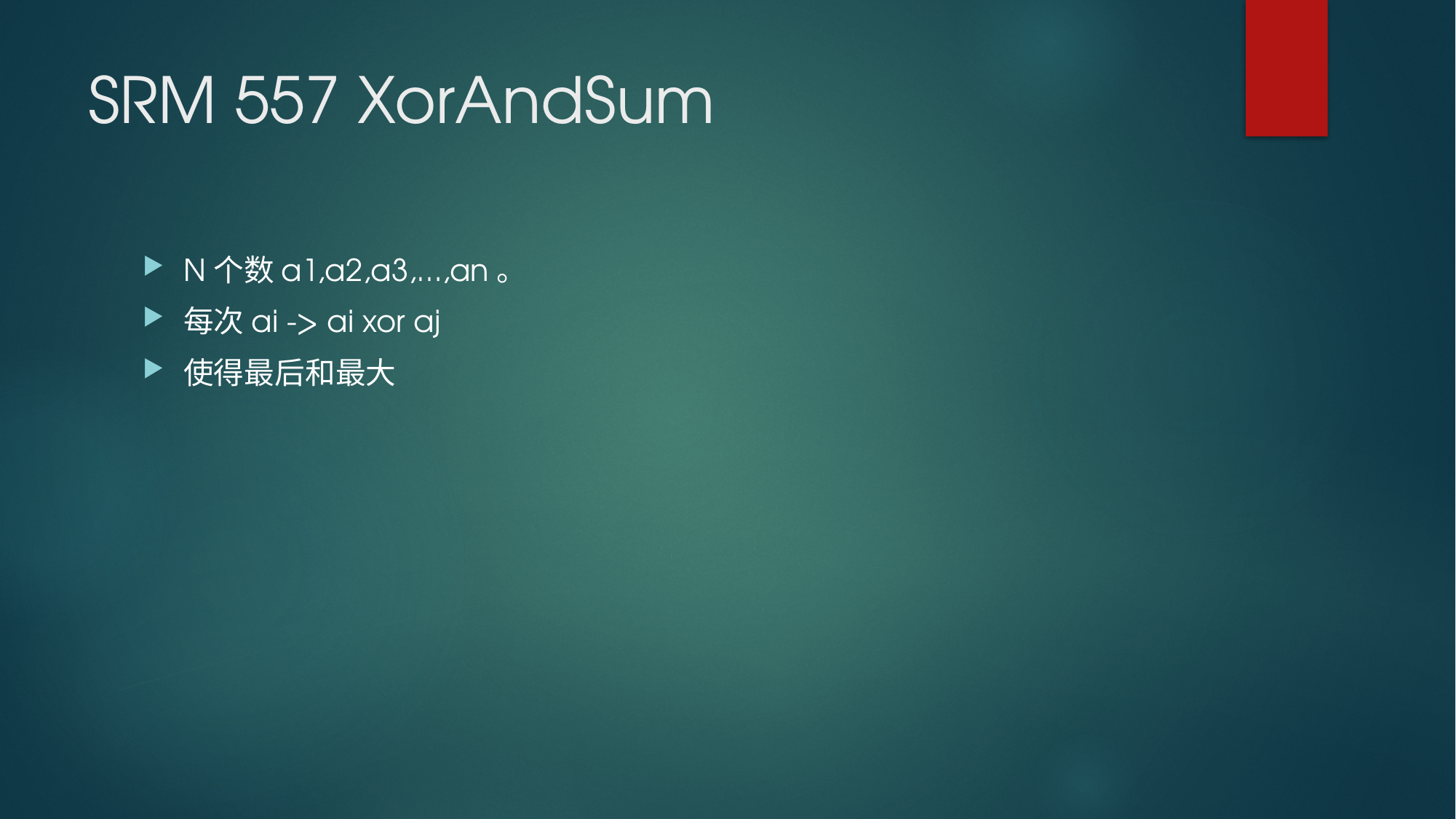

# SRM 557 XorAndSum
N个数a1,a2,a3,…,an。
每次ai -> ai xor aj
使得最后和最大